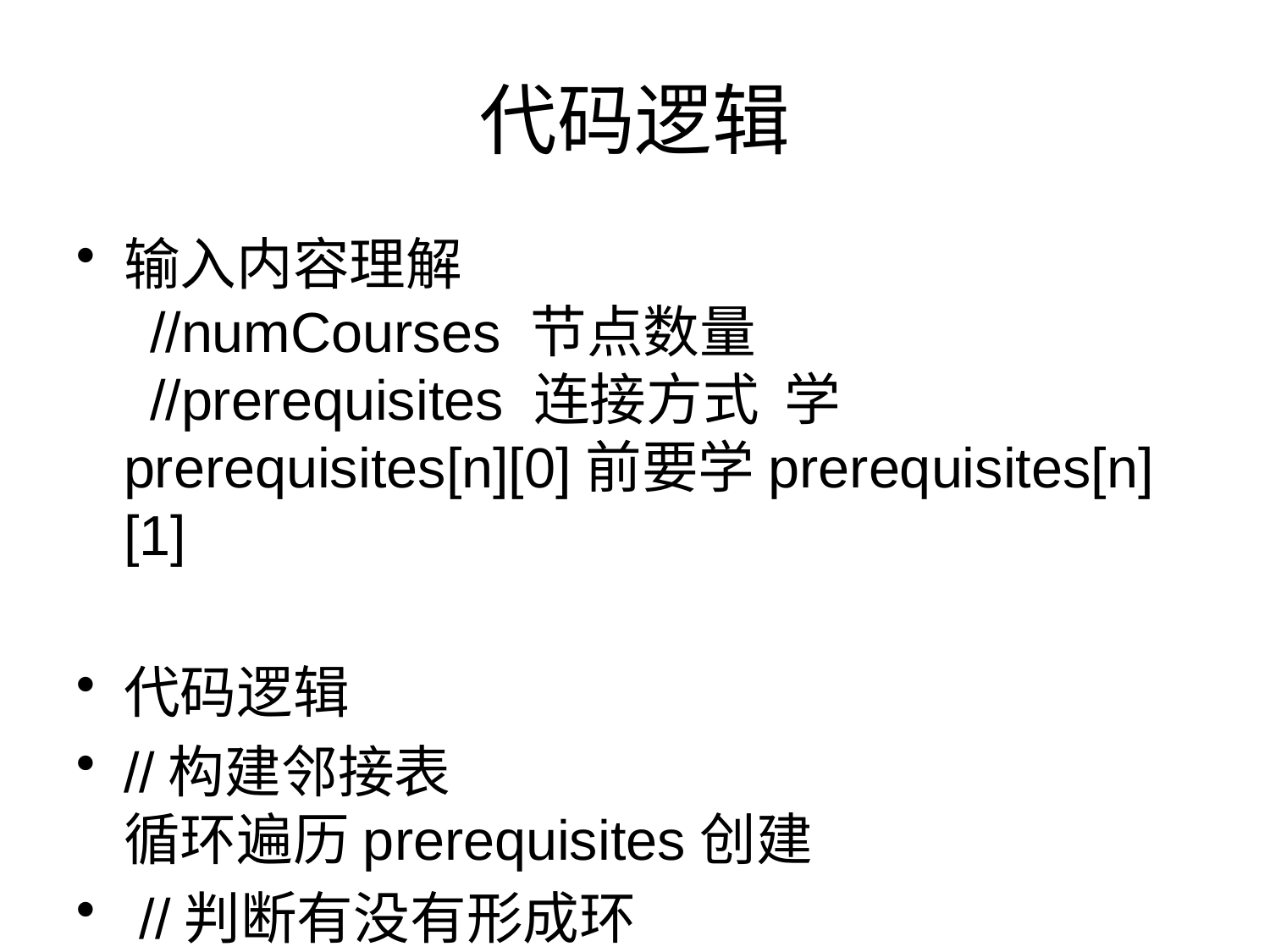

# 代码逻辑
输入内容理解
 //numCourses 节点数量
 //prerequisites 连接方式  学prerequisites[n][0]前要学prerequisites[n][1]

代码逻辑
//构建邻接表
循环遍历prerequisites创建
 //判断有没有形成环
采用广度优先搜索遍历，先将邻接表中没有前置节点的点放入队列，然后依次将其下一个点放入并计数，如果最终数量与节点数不同，必然存在环路